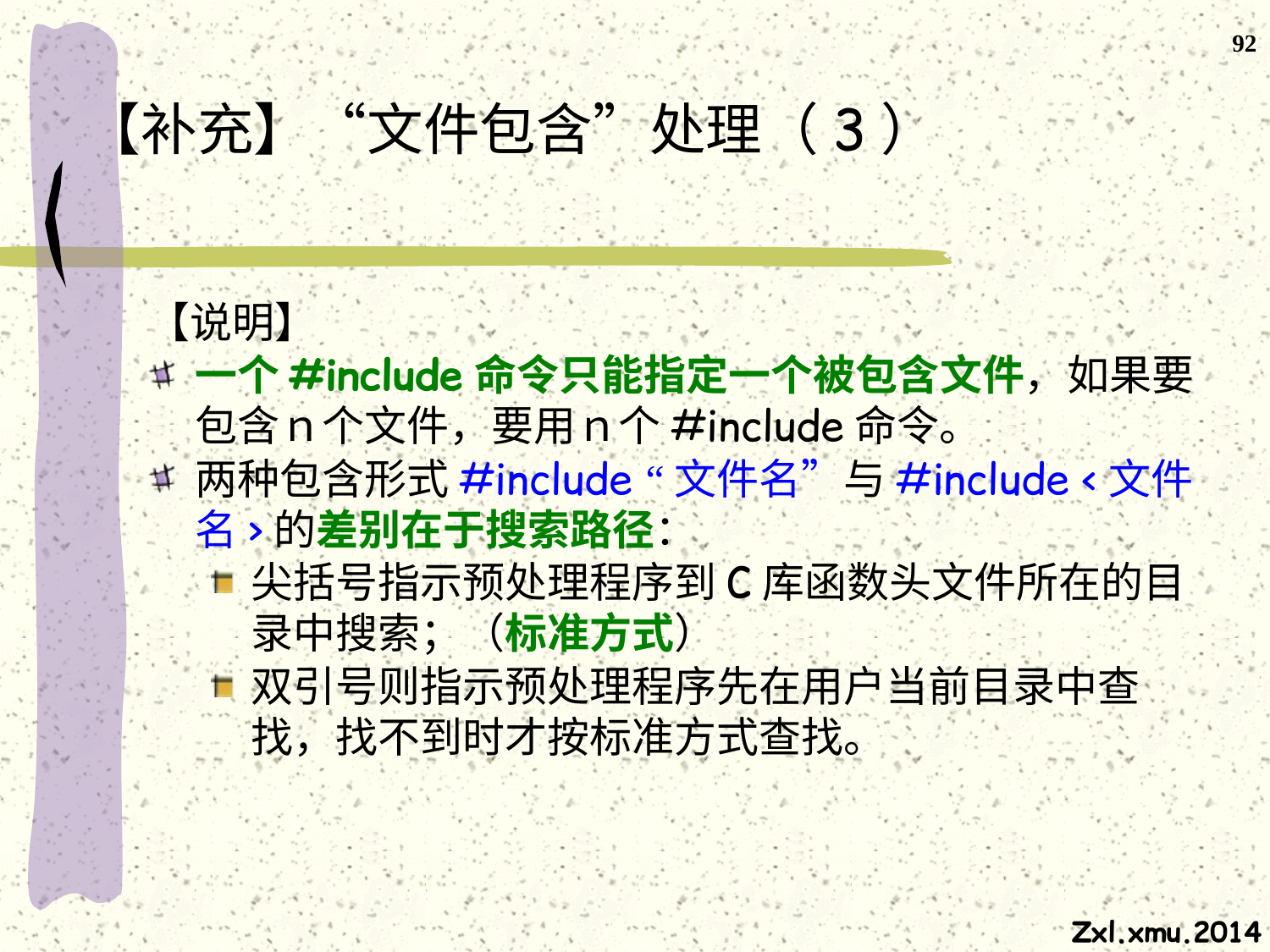

92
【补充】“文件包含”处理（3）
【说明】
一个#include命令只能指定一个被包含文件，如果要包含ｎ个文件，要用ｎ个#include命令。
两种包含形式#include “文件名”与#include <文件名>的差别在于搜索路径：
尖括号指示预处理程序到C库函数头文件所在的目录中搜索；（标准方式）
双引号则指示预处理程序先在用户当前目录中查找，找不到时才按标准方式查找。